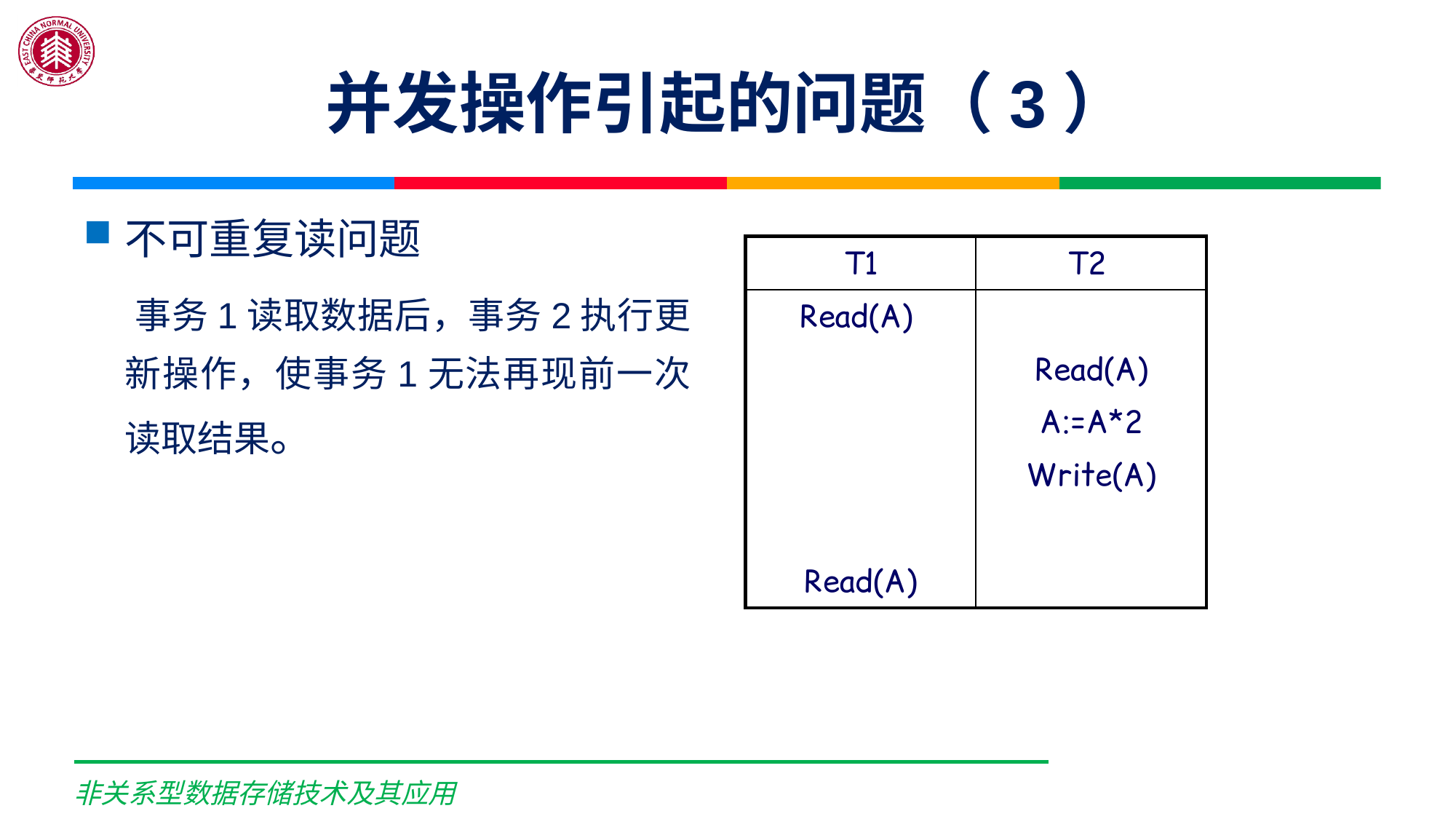

# 并发操作引起的问题（3）
不可重复读问题
    事务1读取数据后，事务2执行更新操作，使事务1无法再现前一次读取结果。

| T1 | T2 |
| --- | --- |
| Read(A) Read(A) | Read(A) A:=A\*2 Write(A) |